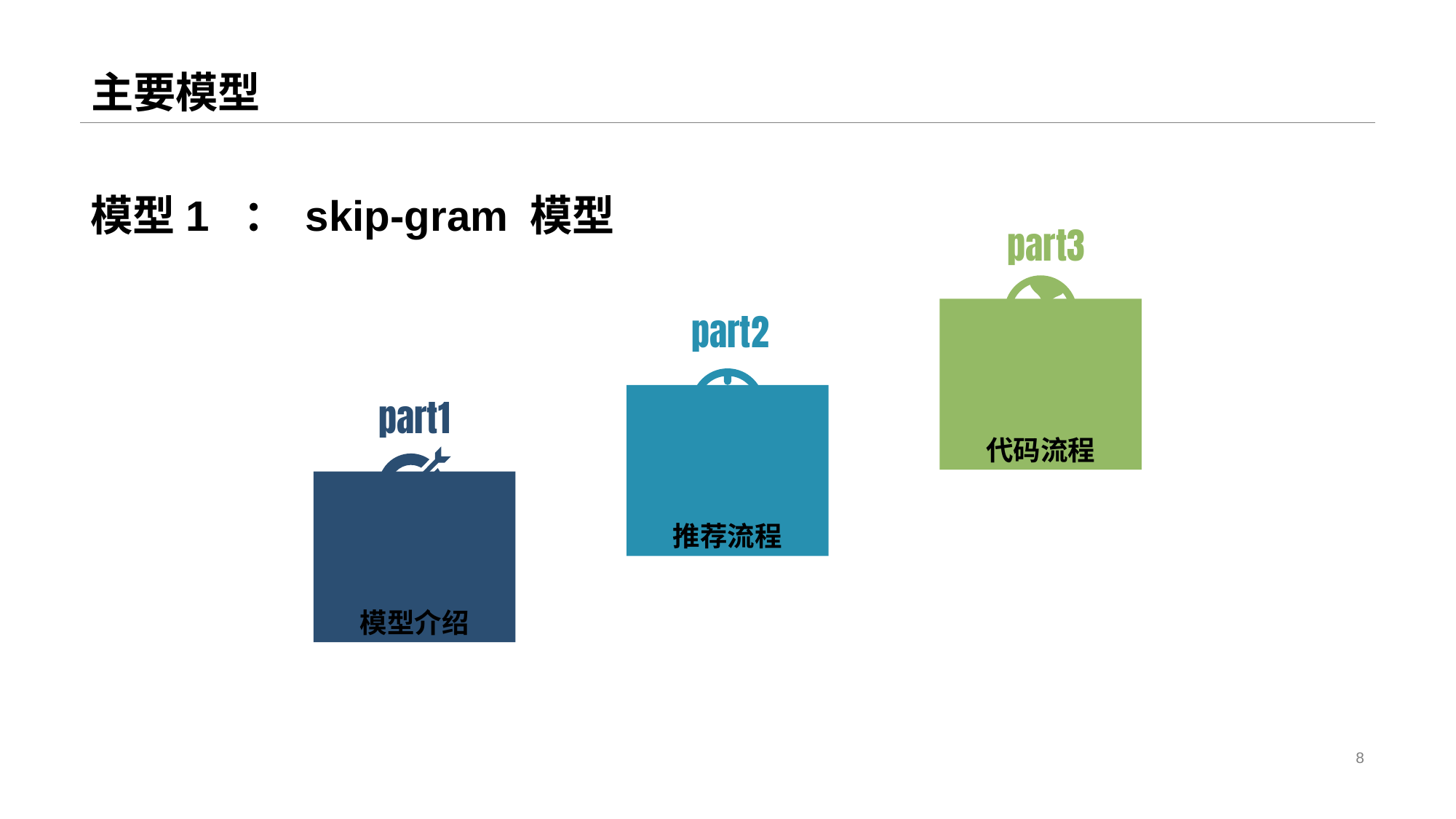

# 主要模型
模型1  ： skip-gram 模型
part3

part2

part1
代码流程

推荐流程
模型介绍
8